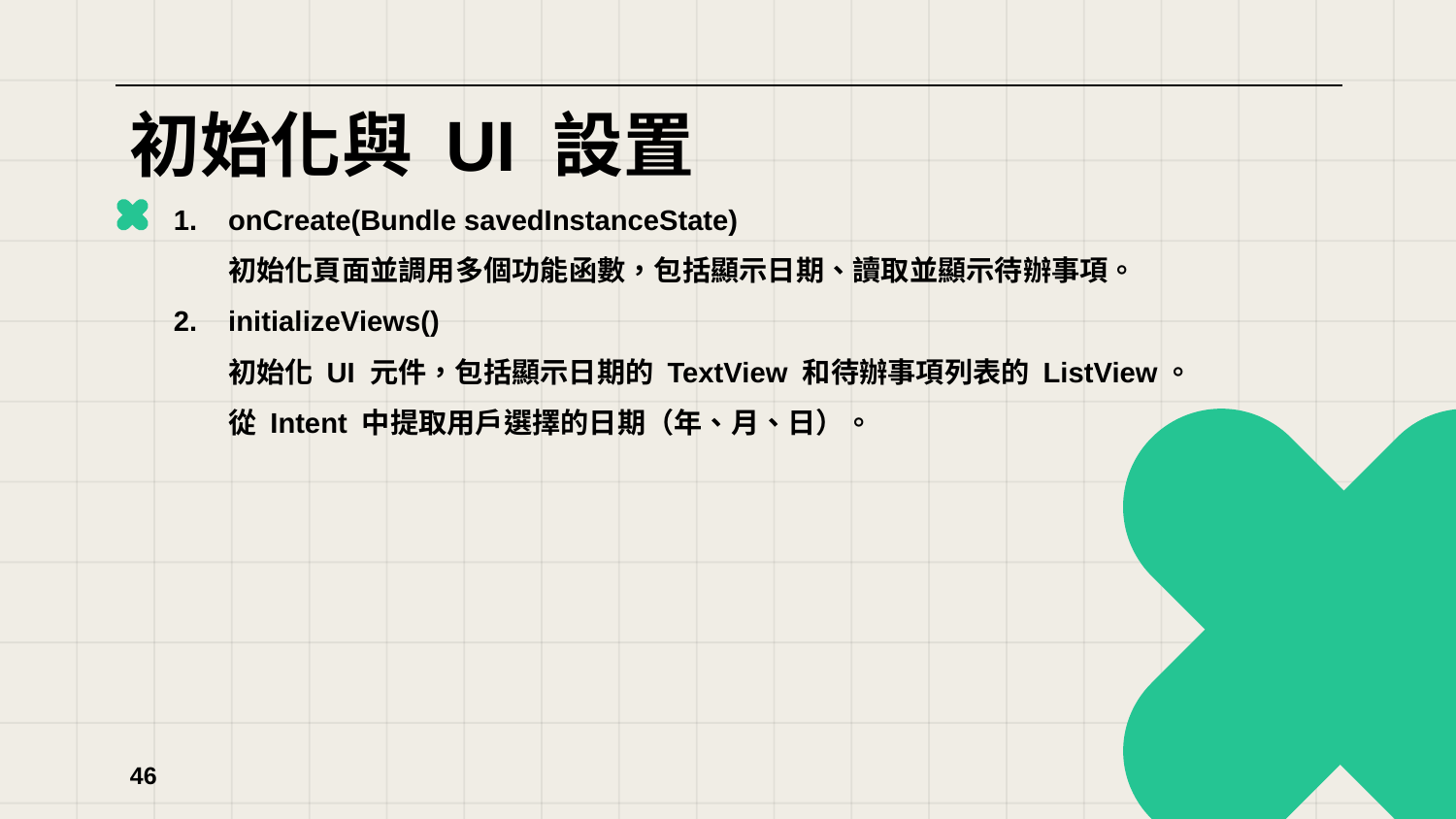

# 初始化與 UI 設置
onCreate(Bundle savedInstanceState)
初始化頁面並調用多個功能函數，包括顯示日期、讀取並顯示待辦事項。
initializeViews()
初始化 UI 元件，包括顯示日期的 TextView 和待辦事項列表的 ListView。
從 Intent 中提取用戶選擇的日期（年、月、日）。

46